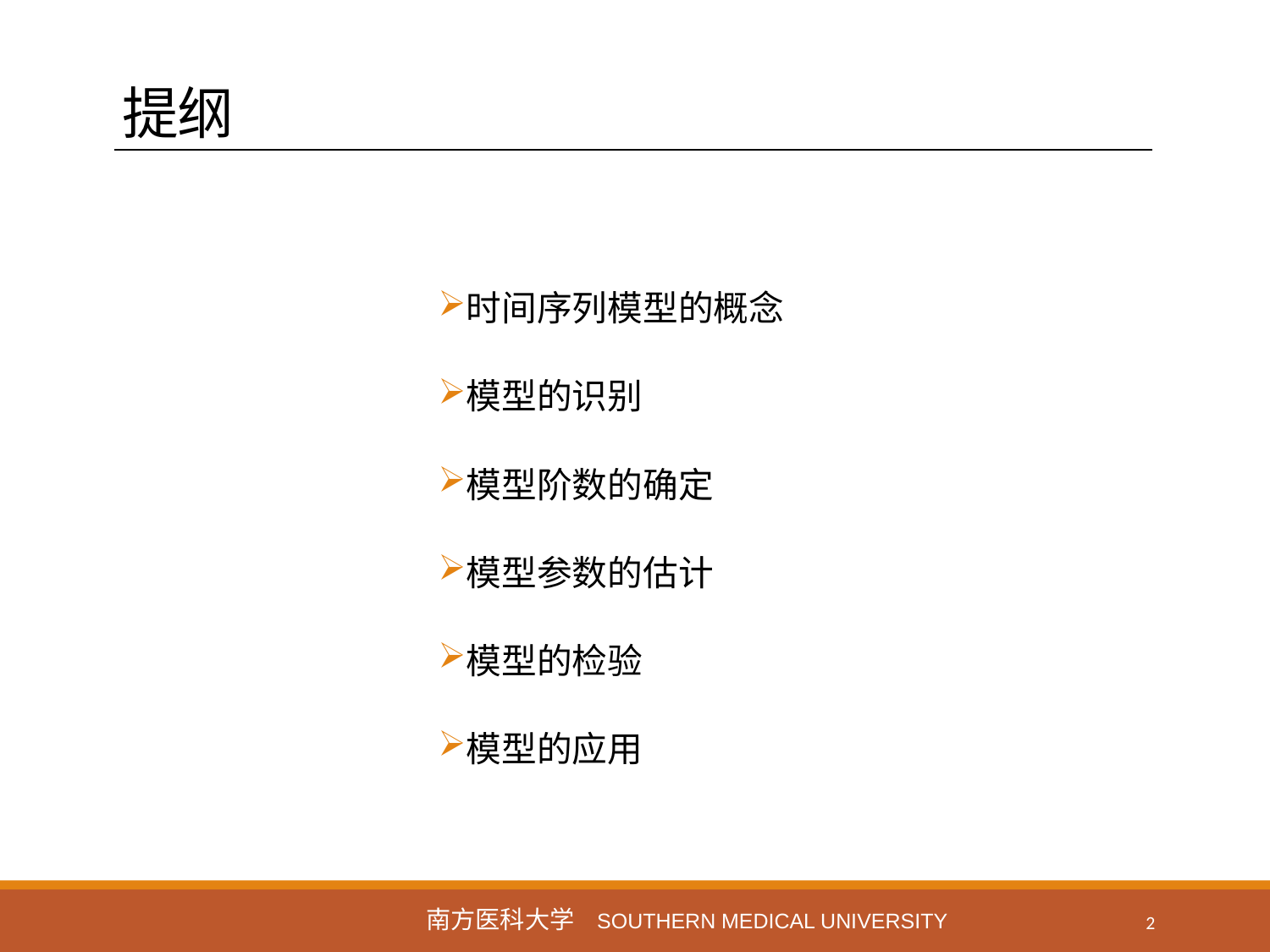

提纲
时间序列模型的概念
模型的识别
模型阶数的确定
模型参数的估计
模型的检验
模型的应用
2